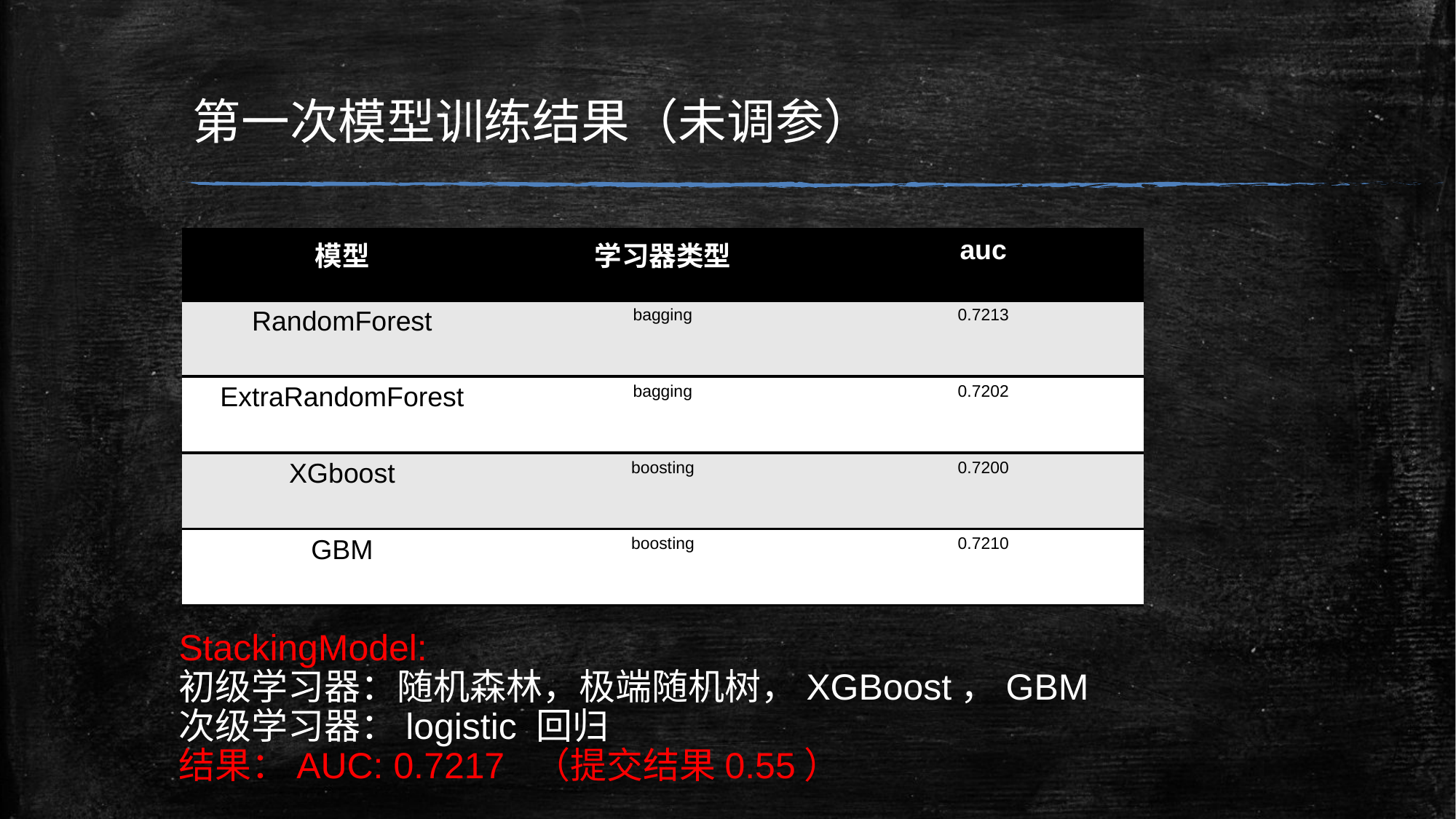

第一次模型训练结果（未调参）
| 模型 | 学习器类型 | auc |
| --- | --- | --- |
| RandomForest | bagging | 0.7213 |
| ExtraRandomForest | bagging | 0.7202 |
| XGboost | boosting | 0.7200 |
| GBM | boosting | 0.7210 |
StackingModel:
初级学习器：随机森林，极端随机树，XGBoost，GBM
次级学习器：logistic 回归
结果：AUC: 0.7217  （提交结果0.55）